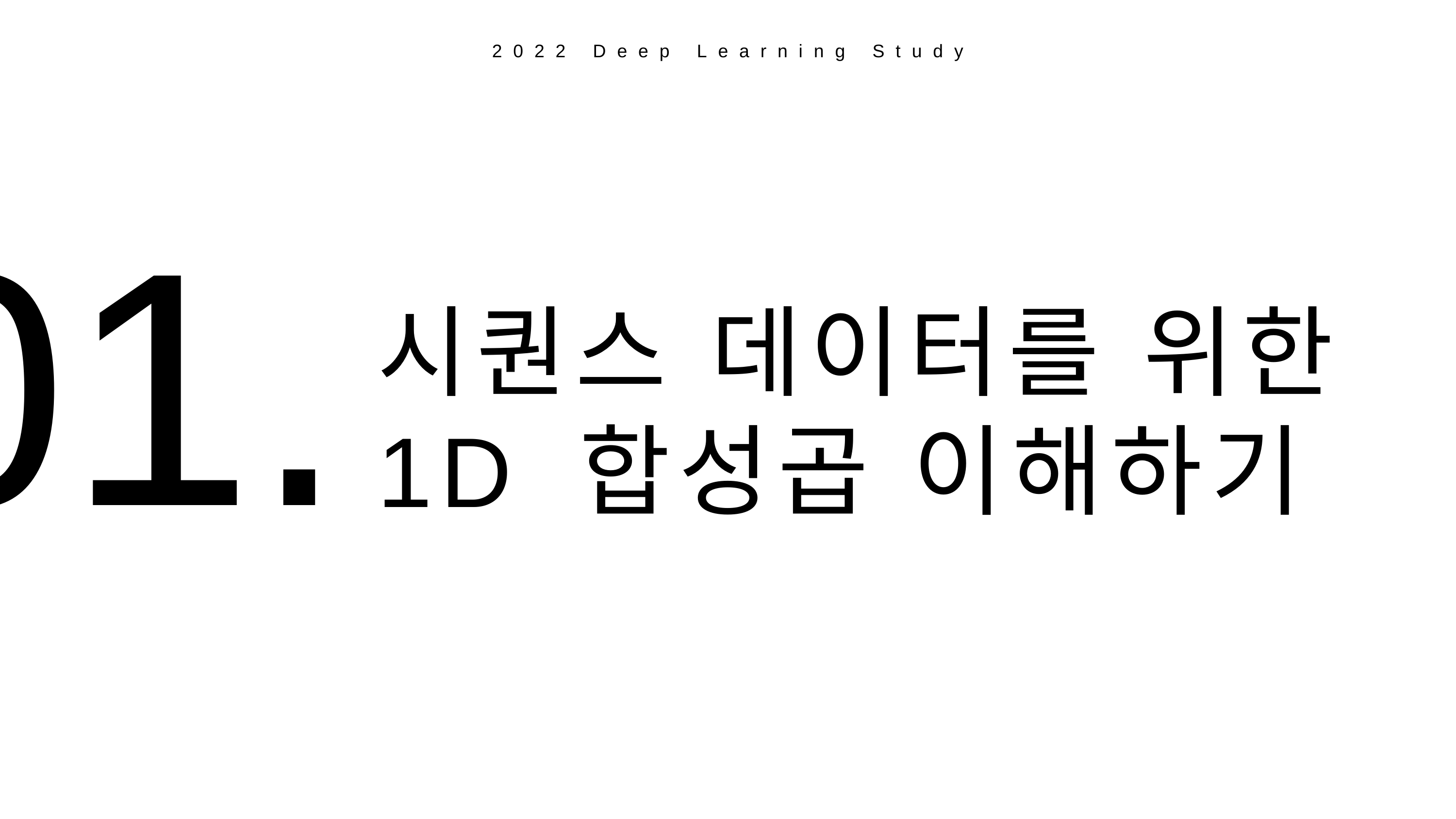

2022 Deep Learning Study
01.
시퀀스 데이터를 위한 1D 합성곱 이해하기